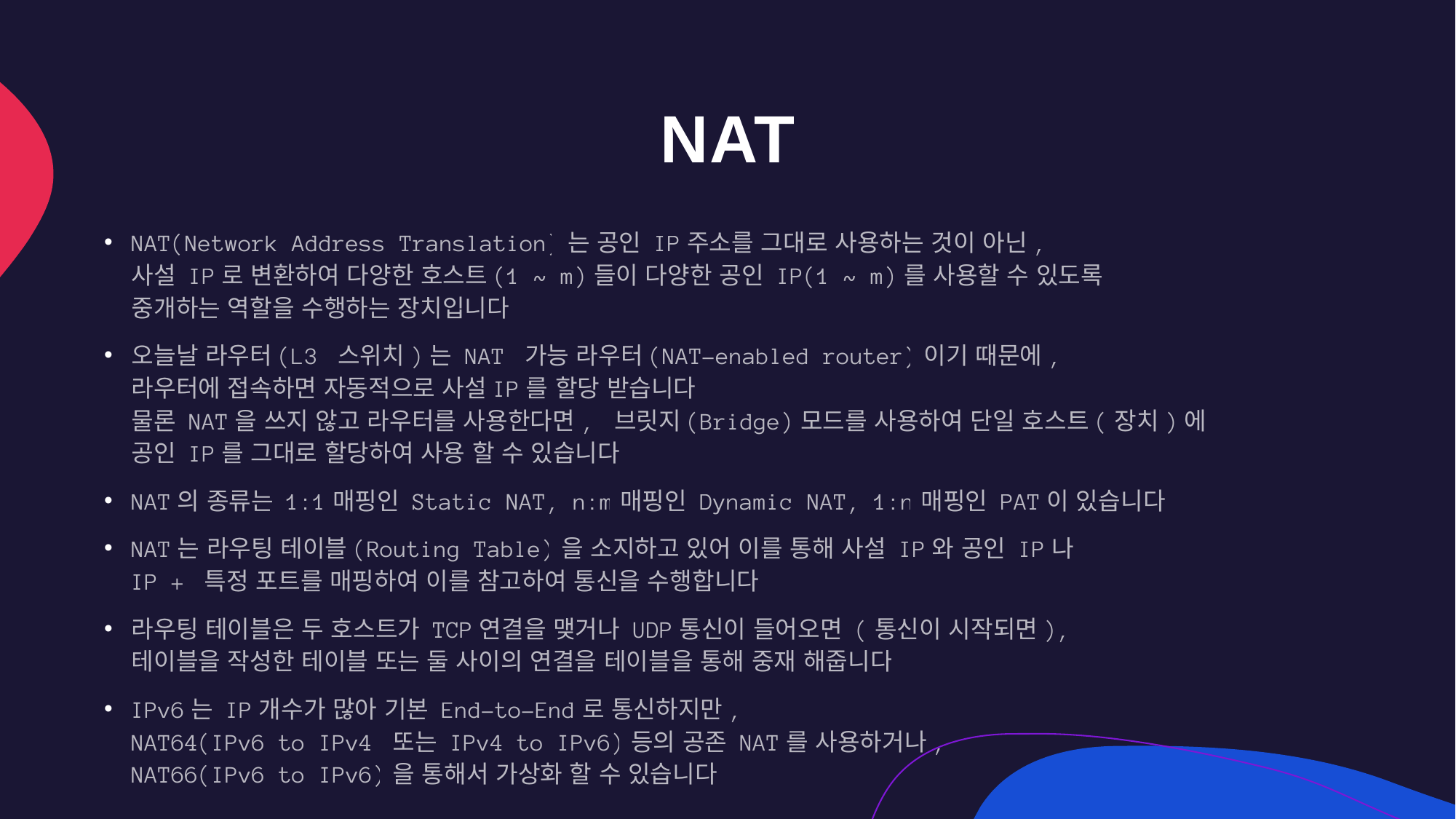

# NAT
NAT(Network Address Translation)는 공인 IP주소를 그대로 사용하는 것이 아닌,
사설 IP로 변환하여 다양한 호스트(1 ~ m)들이 다양한 공인 IP(1 ~ m)를 사용할 수 있도록
중개하는 역할을 수행하는 장치입니다
오늘날 라우터(L3 스위치)는 NAT 가능 라우터(NAT-enabled router)이기 때문에,
라우터에 접속하면 자동적으로 사설IP를 할당 받습니다
물론 NAT을 쓰지 않고 라우터를 사용한다면, 브릿지(Bridge)모드를 사용하여 단일 호스트(장치)에
공인 IP를 그대로 할당하여 사용 할 수 있습니다
NAT의 종류는 1:1매핑인 Static NAT, n:m매핑인 Dynamic NAT, 1:n매핑인 PAT이 있습니다
NAT는 라우팅 테이블(Routing Table)을 소지하고 있어 이를 통해 사설 IP와 공인 IP나
IP + 특정 포트를 매핑하여 이를 참고하여 통신을 수행합니다
라우팅 테이블은 두 호스트가 TCP연결을 맺거나 UDP통신이 들어오면 (통신이 시작되면),
테이블을 작성한 테이블 또는 둘 사이의 연결을 테이블을 통해 중재 해줍니다
IPv6는 IP개수가 많아 기본 End-to-End로 통신하지만,
NAT64(IPv6 to IPv4 또는 IPv4 to IPv6)등의 공존 NAT를 사용하거나,
NAT66(IPv6 to IPv6)을 통해서 가상화 할 수 있습니다